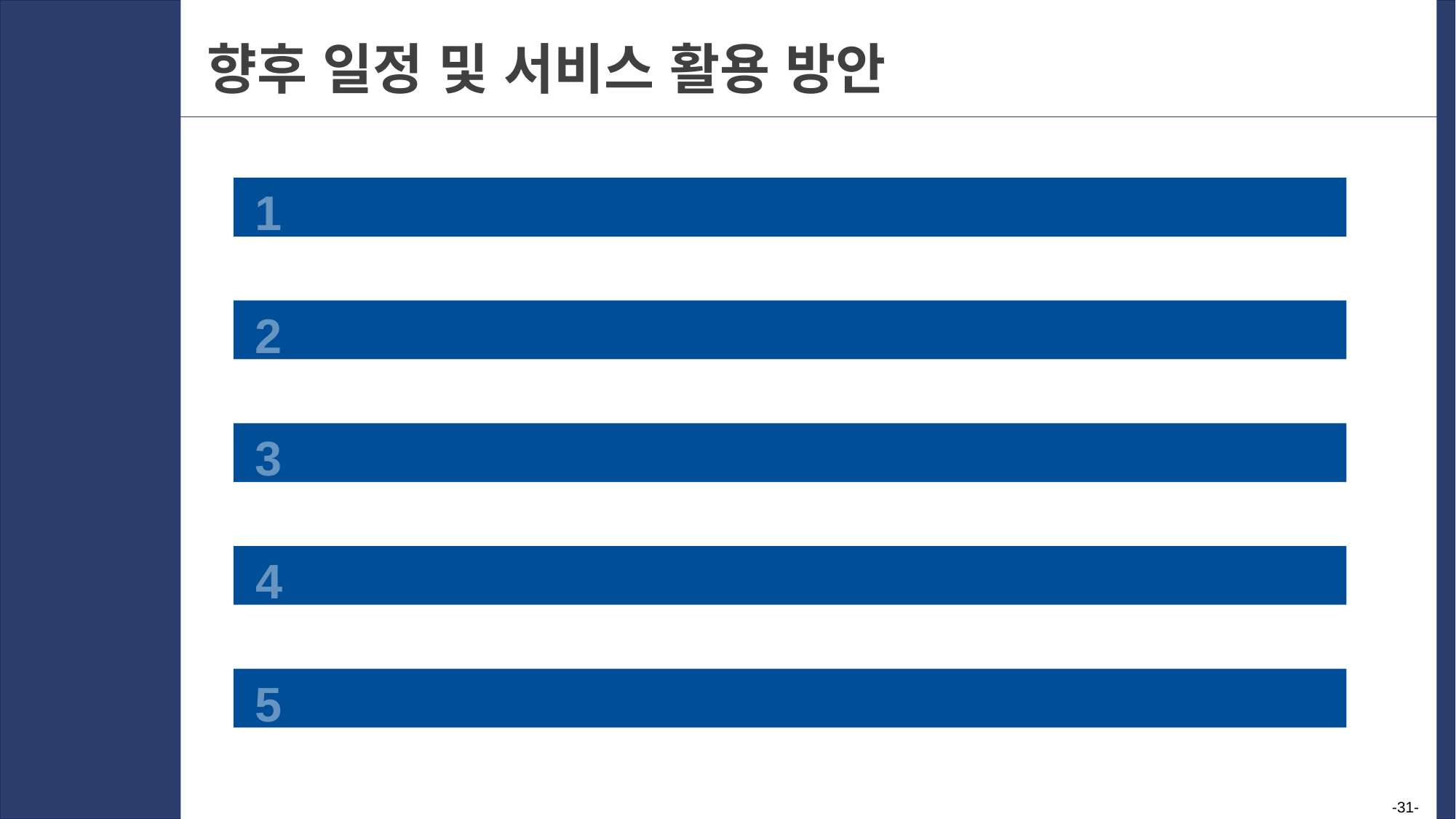

06
향후 일정 및 서비스 활용 방안
피처 선택 및 다중분류 모델(우울증 4단계 지표) 통한 정확도 높이기
1
설문조사 – 우울증 확률 예측
2
뉴스데이터를 통한 우울증 관련 정보 전달
3
전체 우울증 분포도 보여주기(트랜드 분석)
4
내 우울증 위치 통계 보여주기
5